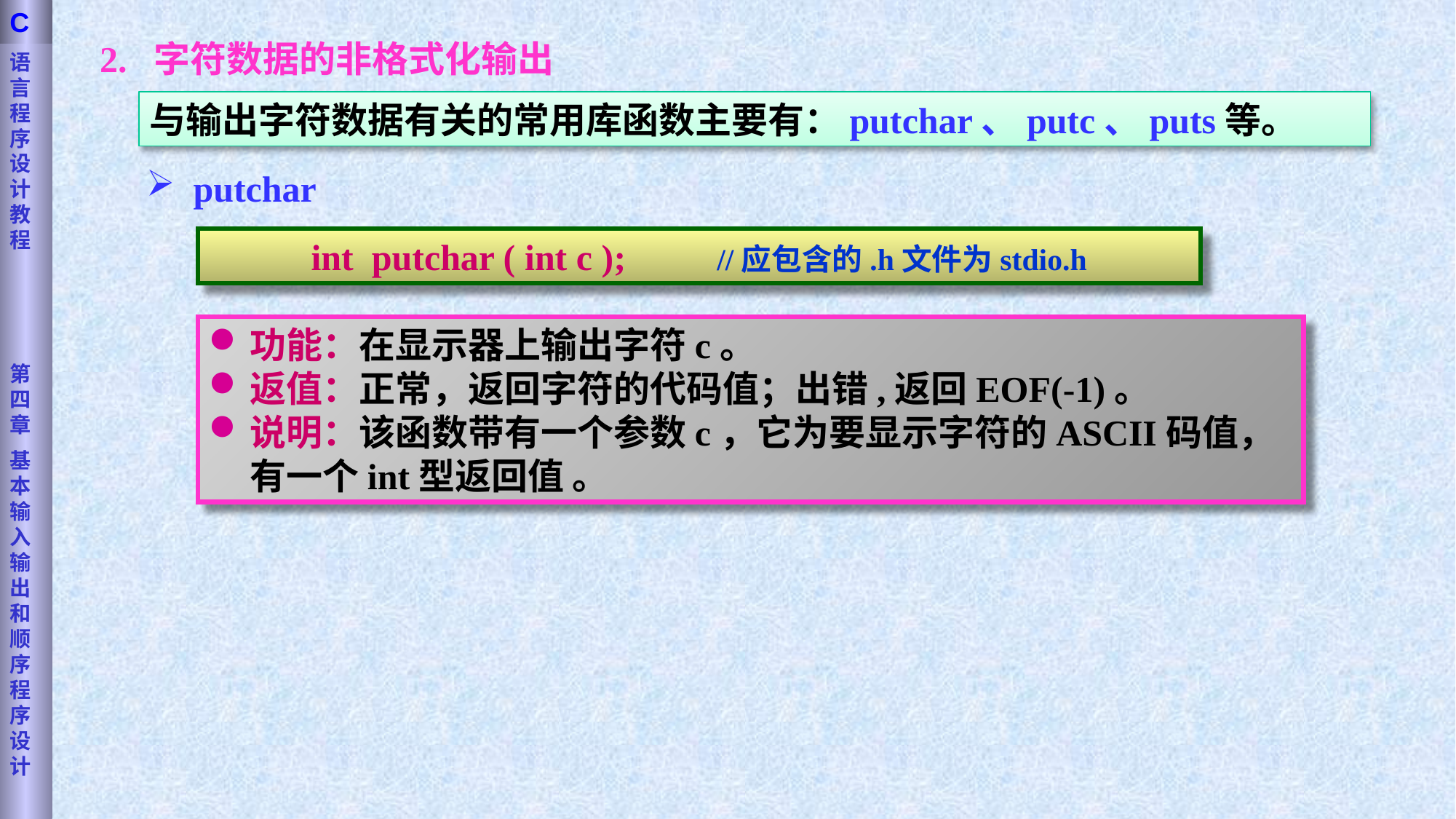

语言程序设计教程

第四章
基本输入输出和顺序程序设计
C
2.  字符数据的非格式化输出
与输出字符数据有关的常用库函数主要有：putchar、putc、puts等。
  putchar
int  putchar ( int c );          //应包含的.h文件为stdio.h
功能：在显示器上输出字符c。
返值：正常，返回字符的代码值；出错,返回EOF(-1)。
说明：该函数带有一个参数c，它为要显示字符的ASCII码值，有一个int型返回值 。